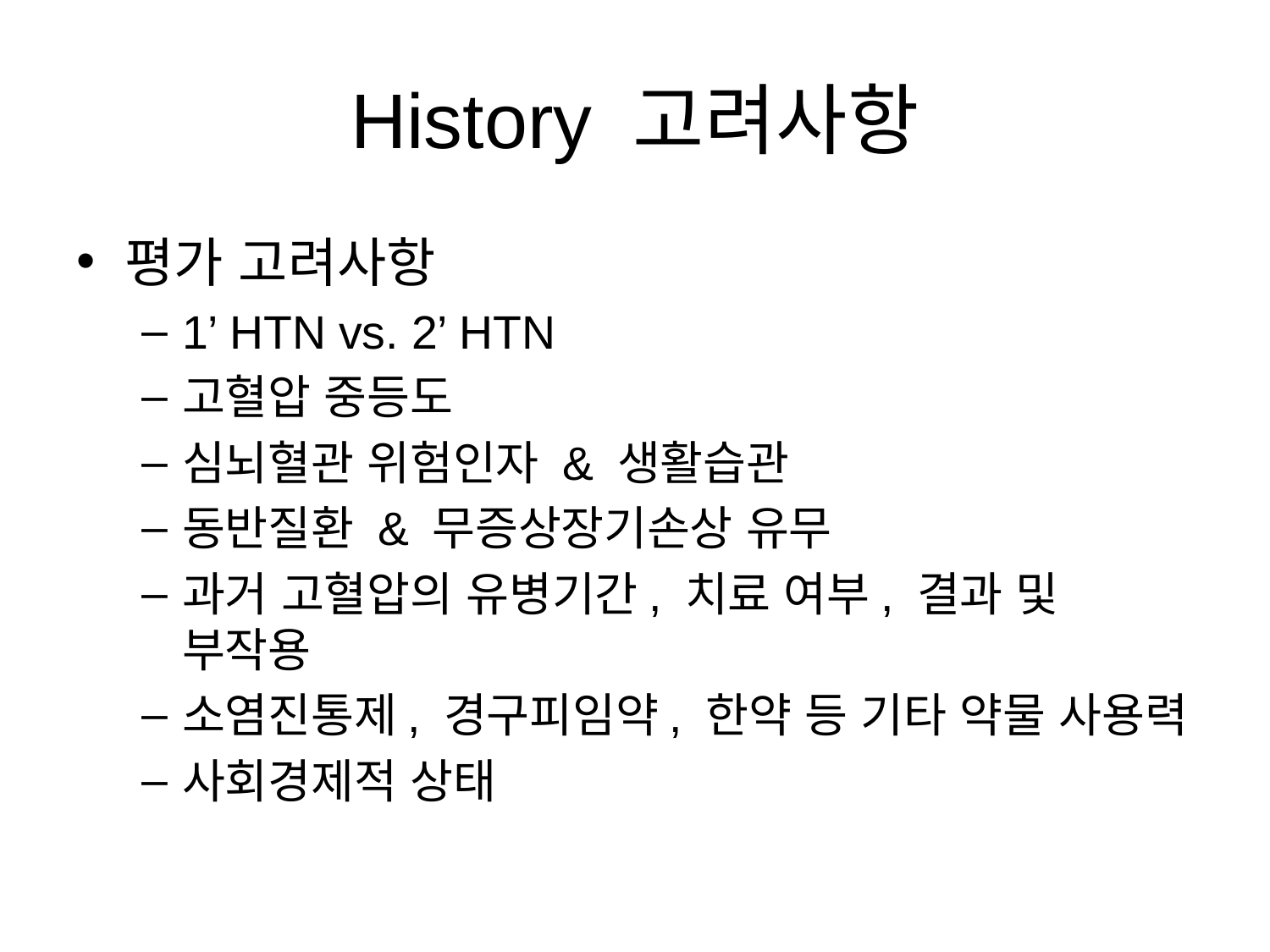

# History 고려사항
평가 고려사항
1’ HTN vs. 2’ HTN
고혈압 중등도
심뇌혈관 위험인자 & 생활습관
동반질환 & 무증상장기손상 유무
과거 고혈압의 유병기간, 치료 여부, 결과 및 부작용
소염진통제, 경구피임약, 한약 등 기타 약물 사용력
사회경제적 상태